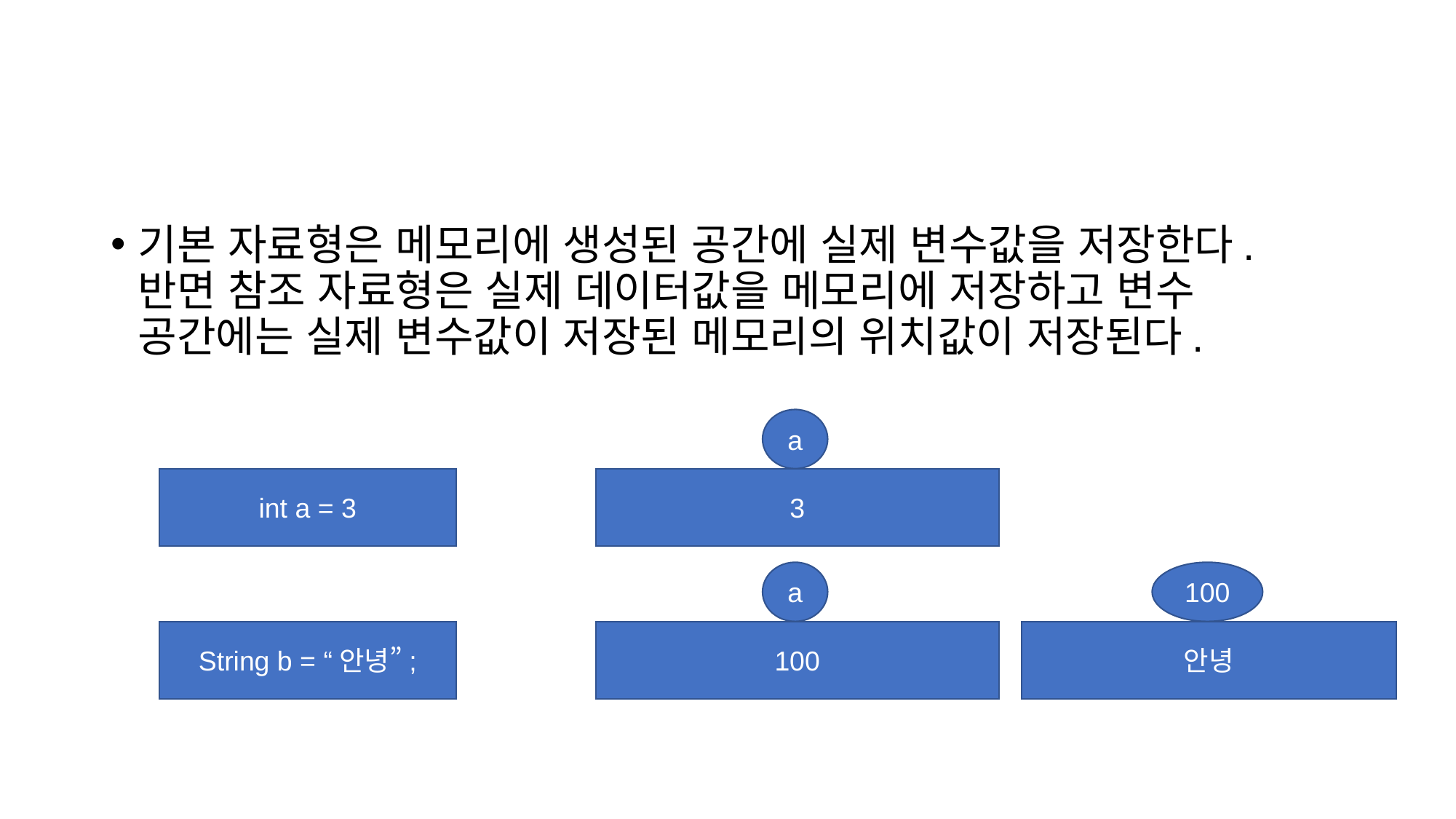

#
기본 자료형은 메모리에 생성된 공간에 실제 변수값을 저장한다. 반면 참조 자료형은 실제 데이터값을 메모리에 저장하고 변수 공간에는 실제 변수값이 저장된 메모리의 위치값이 저장된다.

a
int a = 3
3
a
100
String b = “안녕”;
100
안녕